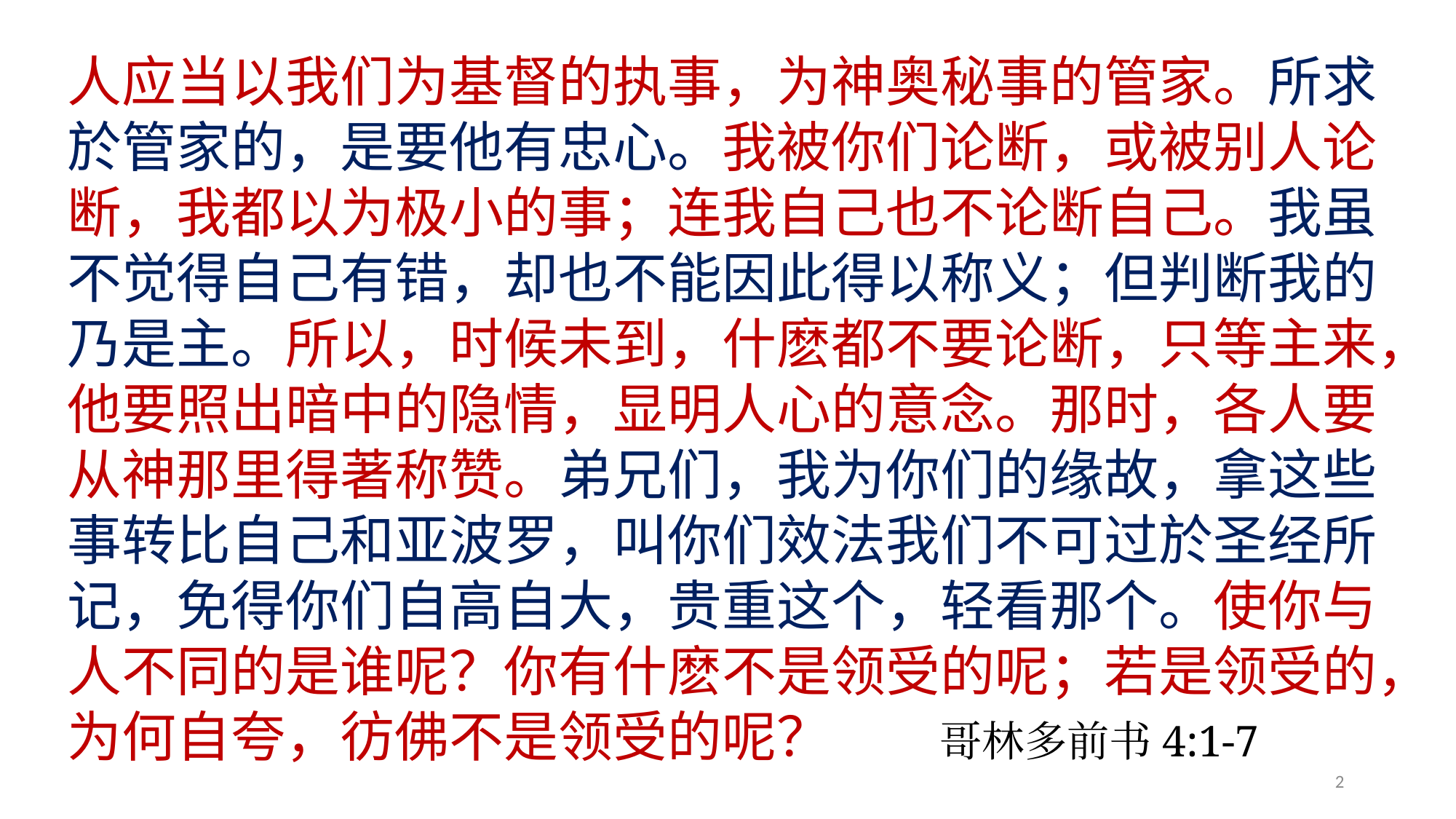

人应当以我们为基督的执事，为神奥秘事的管家。所求於管家的，是要他有忠心。我被你们论断，或被别人论断，我都以为极小的事；连我自己也不论断自己。我虽不觉得自己有错，却也不能因此得以称义；但判断我的乃是主。所以，时候未到，什麽都不要论断，只等主来，他要照出暗中的隐情，显明人心的意念。那时，各人要从神那里得著称赞。弟兄们，我为你们的缘故，拿这些事转比自己和亚波罗，叫你们效法我们不可过於圣经所记，免得你们自高自大，贵重这个，轻看那个。使你与人不同的是谁呢？你有什麽不是领受的呢；若是领受的，为何自夸，彷佛不是领受的呢？          哥林多前书4:1-7
2